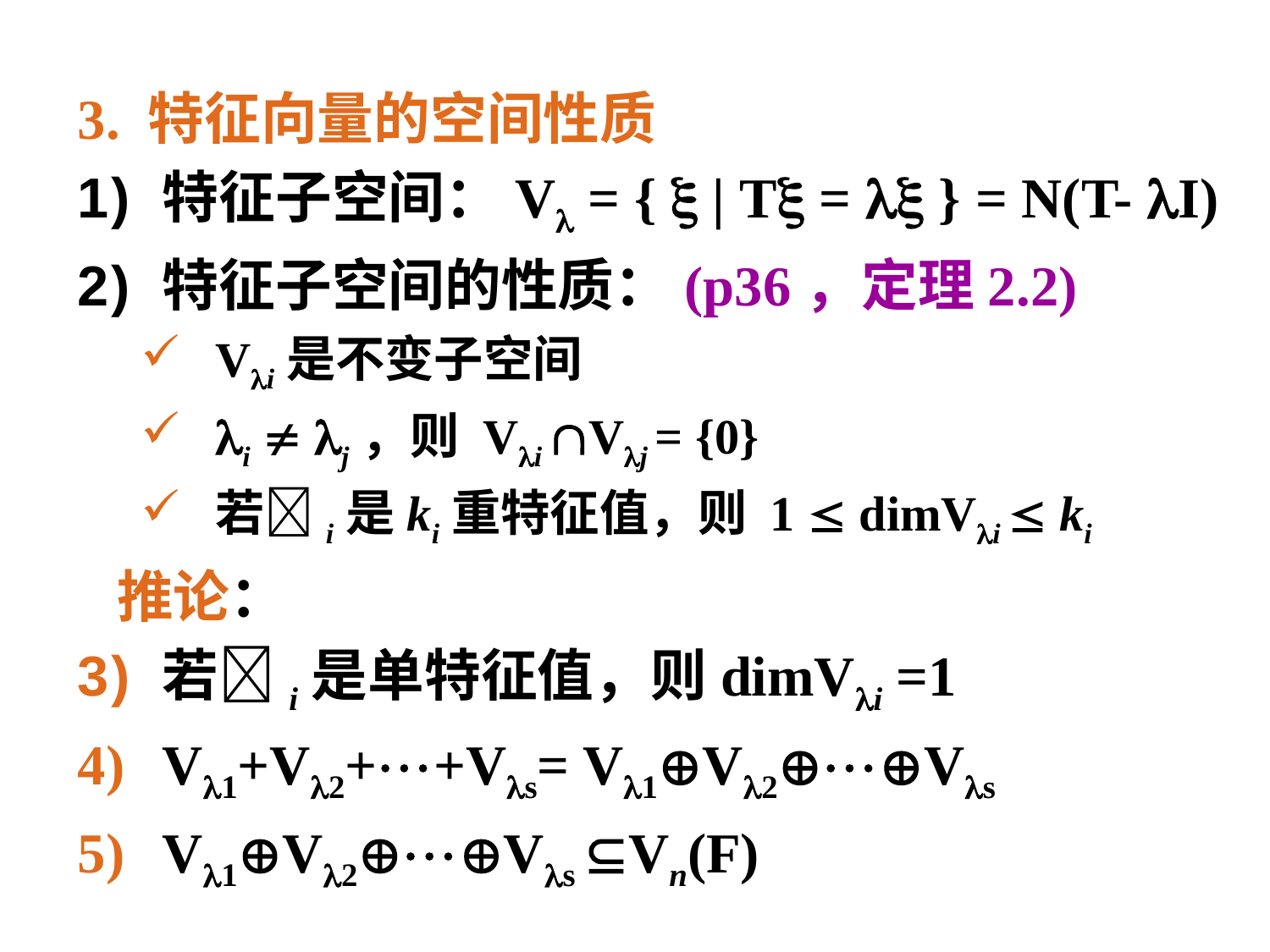

3. 特征向量的空间性质
特征子空间：Vλ = { ξ | Tξ = λξ } = N(T- λI)
特征子空间的性质：(p36，定理2.2)
Vλi是不变子空间
λi ≠ λj，则 Vλi ∩Vλj = {0}
若λi是ki重特征值，则 1 ≤ dimVλi ≤ ki
  推论：
若λi是单特征值，则dimVλi =1
Vλ1+Vλ2+…+Vλs= Vλ1⊕Vλ2⊕…⊕Vλs
Vλ1⊕Vλ2⊕…⊕Vλs ⊆Vn(F)